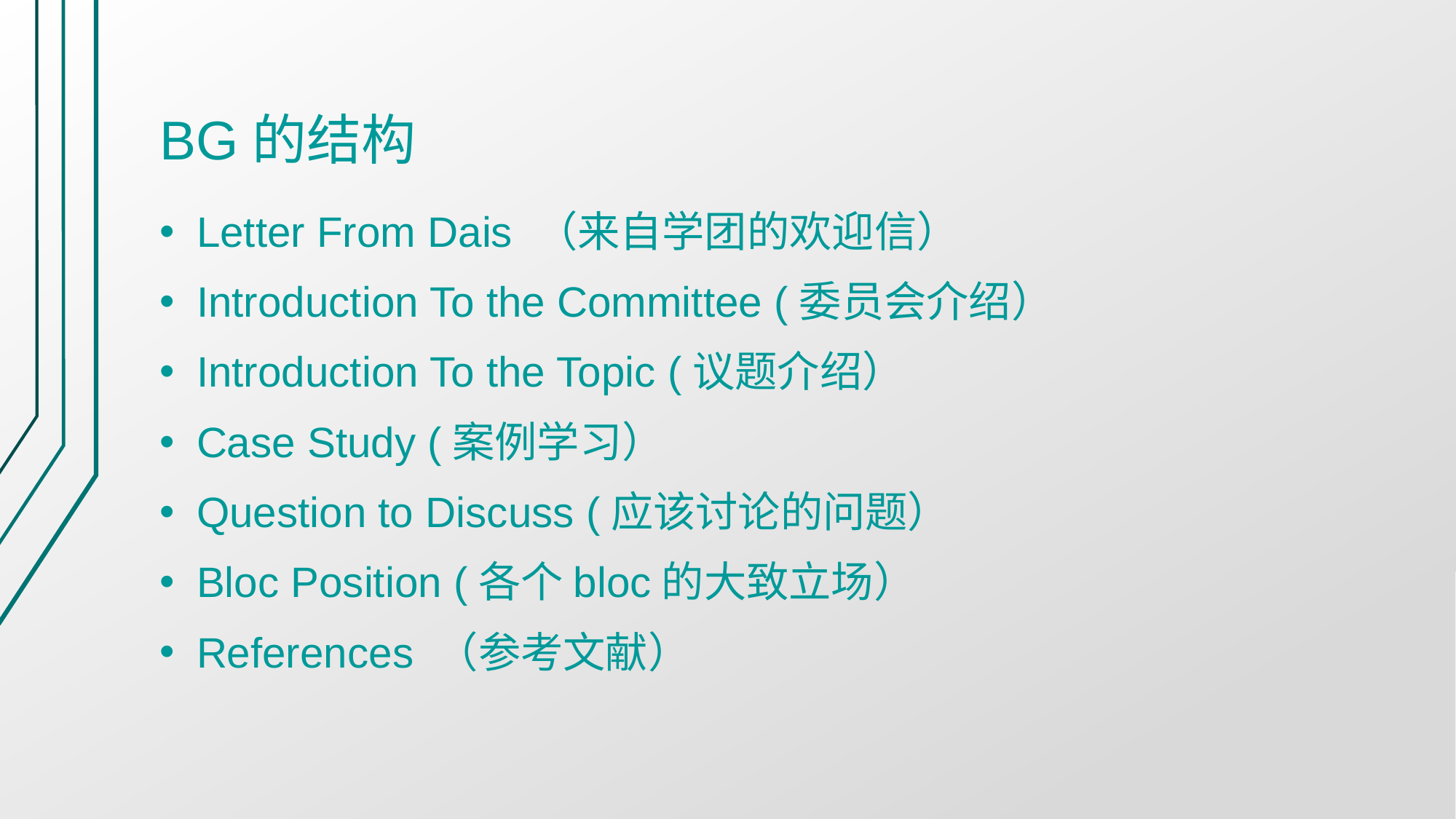

# BG的结构
Letter From Dais （来自学团的欢迎信）
Introduction To the Committee (委员会介绍）
Introduction To the Topic (议题介绍）
Case Study (案例学习）
Question to Discuss (应该讨论的问题）
Bloc Position (各个bloc的大致立场）
References （参考文献）